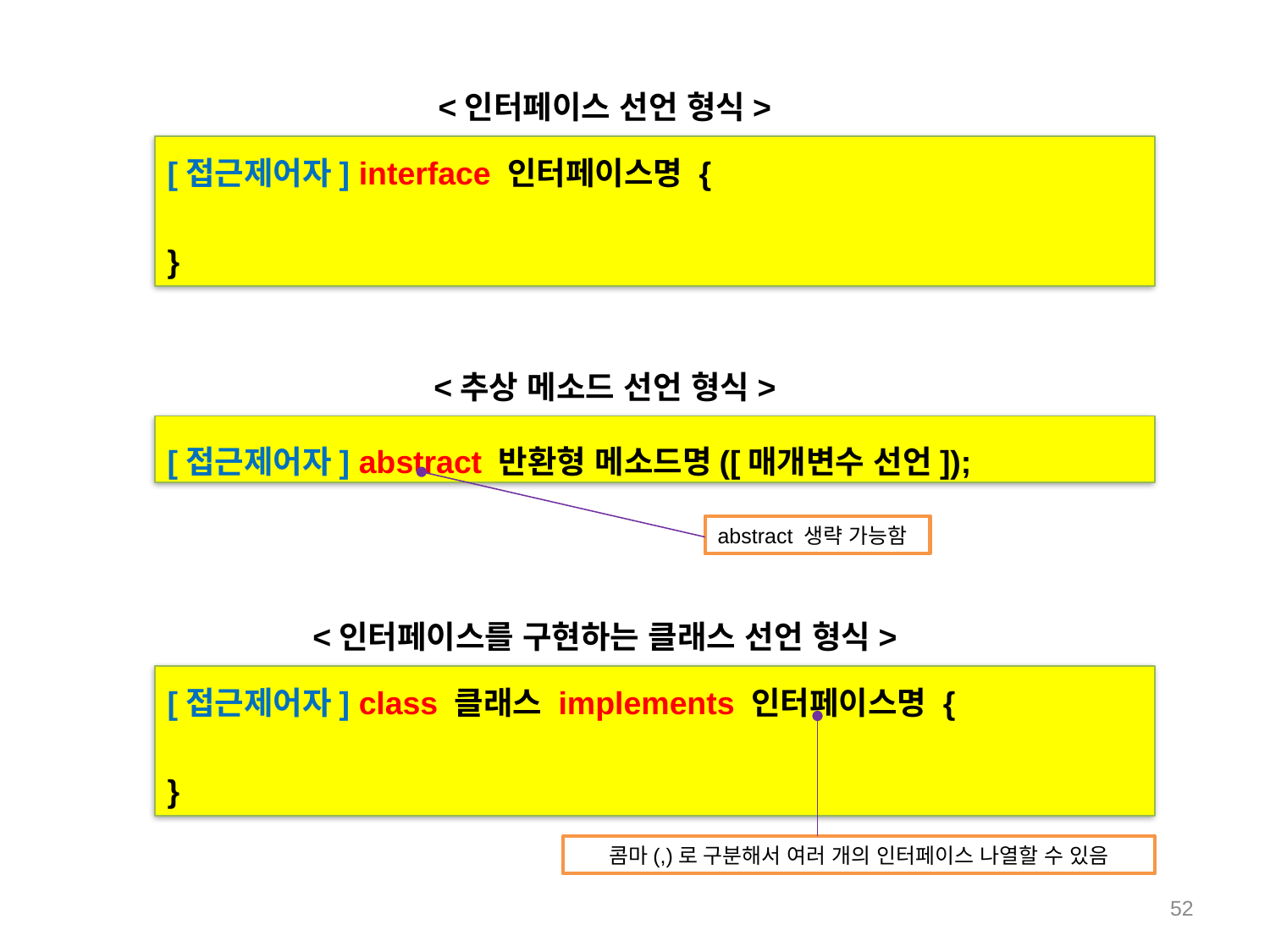

<인터페이스 선언 형식>
[접근제어자] interface 인터페이스명 {

}
<추상 메소드 선언 형식>
[접근제어자] abstract 반환형 메소드명([매개변수 선언]);
abstract 생략 가능함
<인터페이스를 구현하는 클래스 선언 형식>
[접근제어자] class 클래스 implements 인터페이스명 {

}
콤마(,)로 구분해서 여러 개의 인터페이스 나열할 수 있음
52